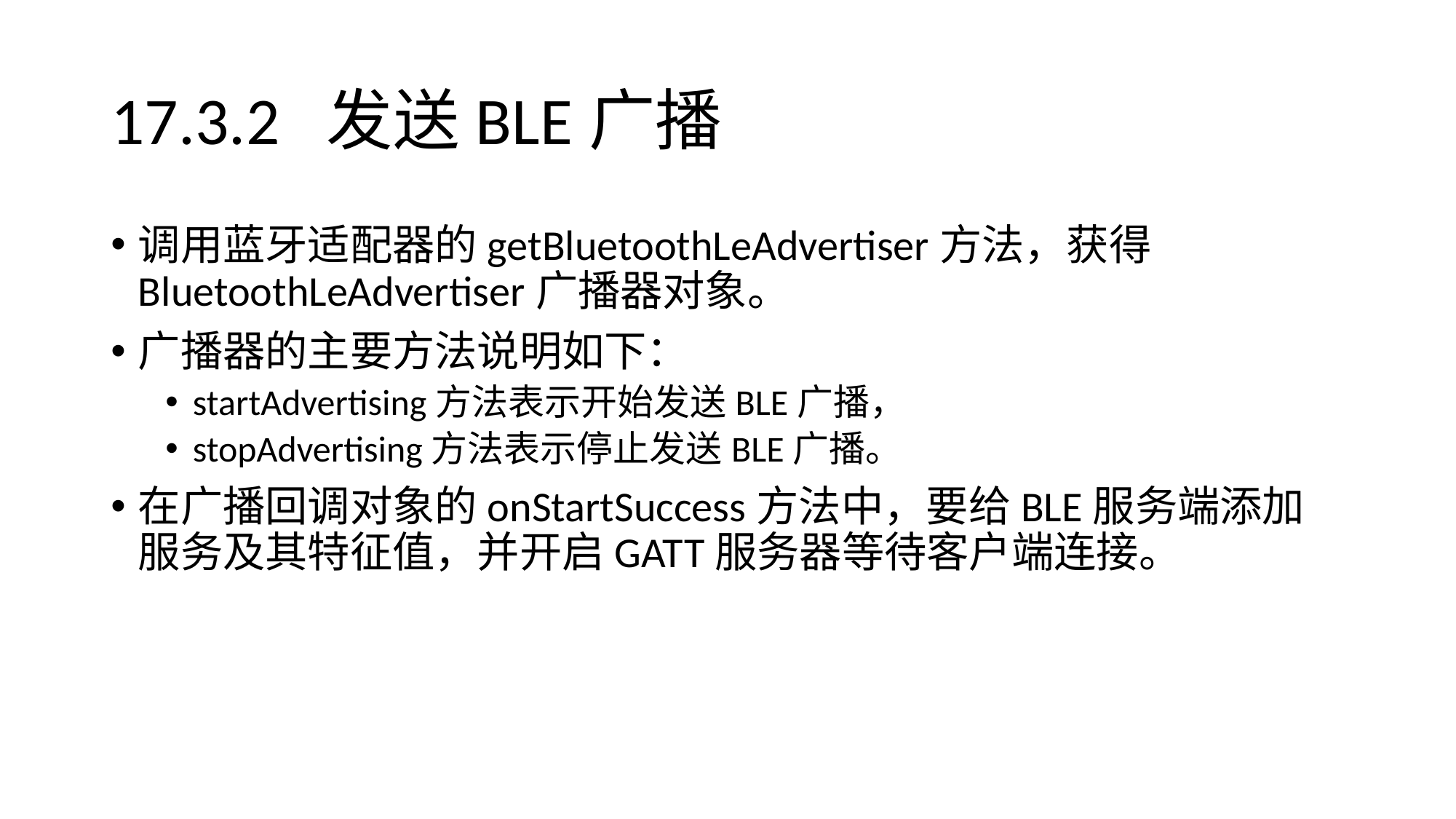

# 17.3.2  发送BLE广播
调用蓝牙适配器的getBluetoothLeAdvertiser方法，获得BluetoothLeAdvertiser广播器对象。
广播器的主要方法说明如下：
startAdvertising方法表示开始发送BLE广播，
stopAdvertising方法表示停止发送BLE广播。
在广播回调对象的onStartSuccess方法中，要给BLE服务端添加服务及其特征值，并开启GATT服务器等待客户端连接。